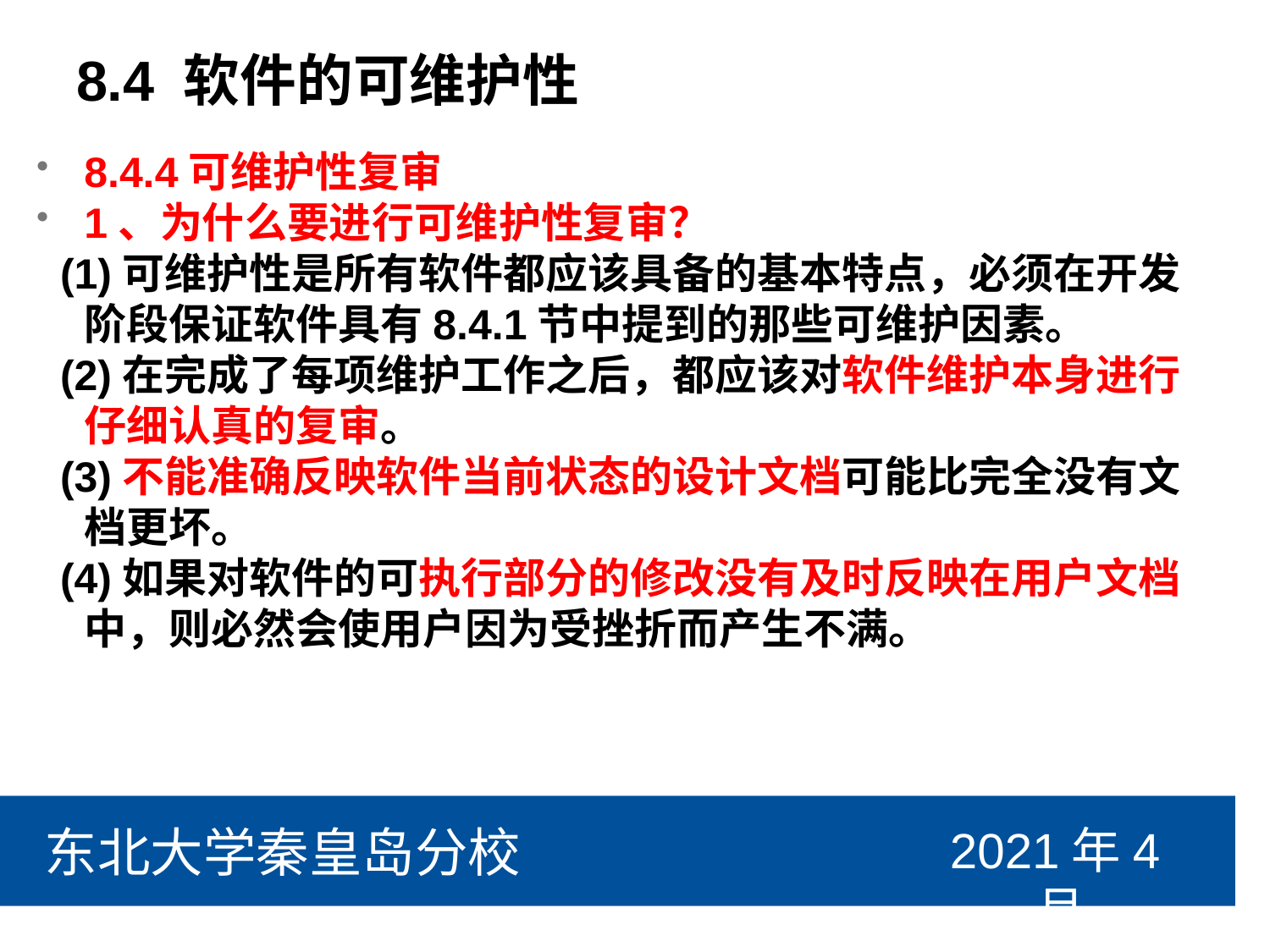

# 8.4 软件的可维护性
8.4.4可维护性复审
1、为什么要进行可维护性复审？
  (1)可维护性是所有软件都应该具备的基本特点，必须在开发阶段保证软件具有8.4.1节中提到的那些可维护因素。
  (2)在完成了每项维护工作之后，都应该对软件维护本身进行仔细认真的复审。
  (3)不能准确反映软件当前状态的设计文档可能比完全没有文档更坏。
  (4)如果对软件的可执行部分的修改没有及时反映在用户文档中，则必然会使用户因为受挫折而产生不满。